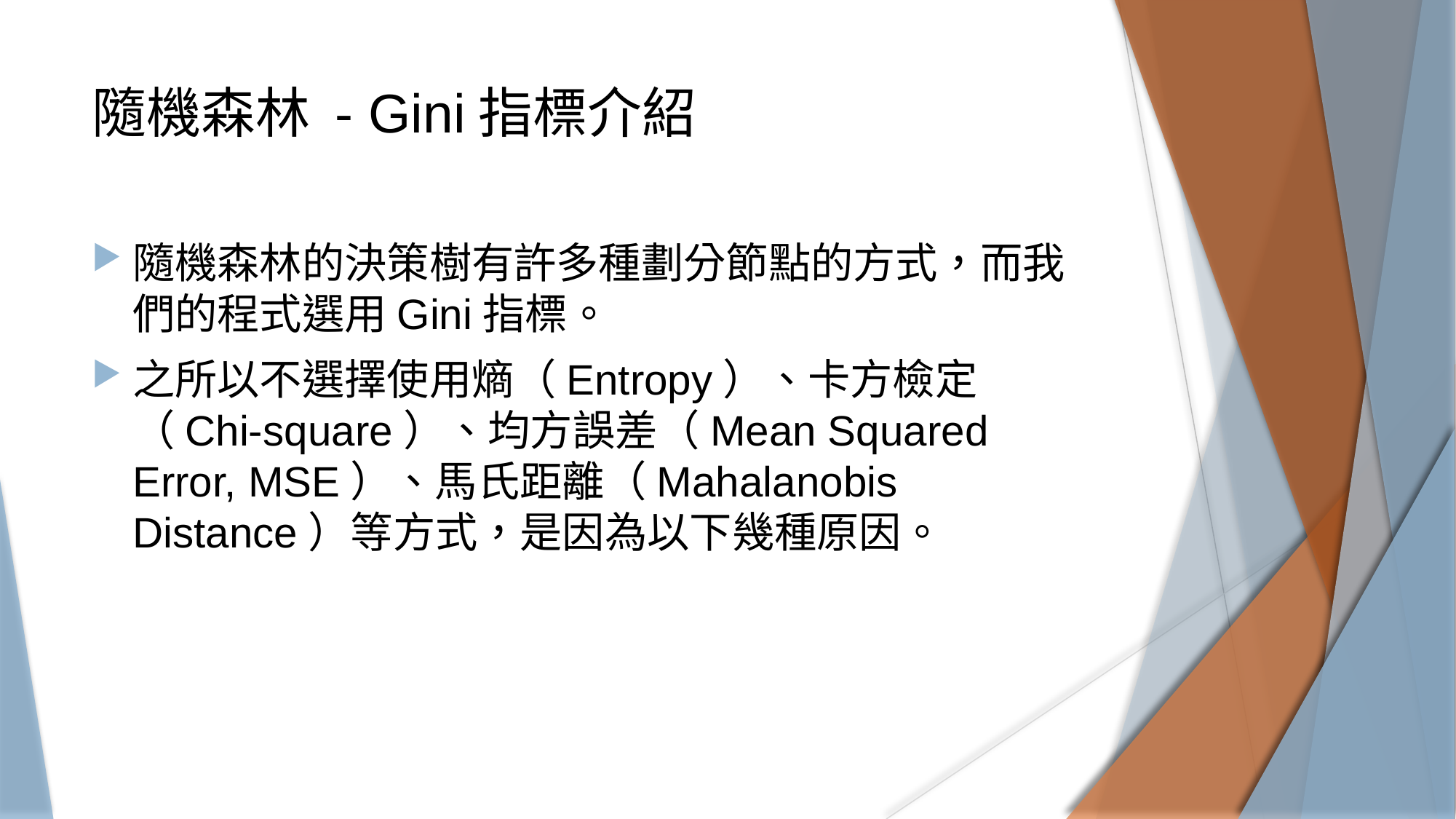

# 隨機森林 - Gini指標介紹
隨機森林的決策樹有許多種劃分節點的方式，而我們的程式選用Gini指標。
之所以不選擇使用熵（Entropy）、卡方檢定（Chi-square）、均方誤差（Mean Squared Error, MSE）、馬氏距離（Mahalanobis Distance）等方式，是因為以下幾種原因。